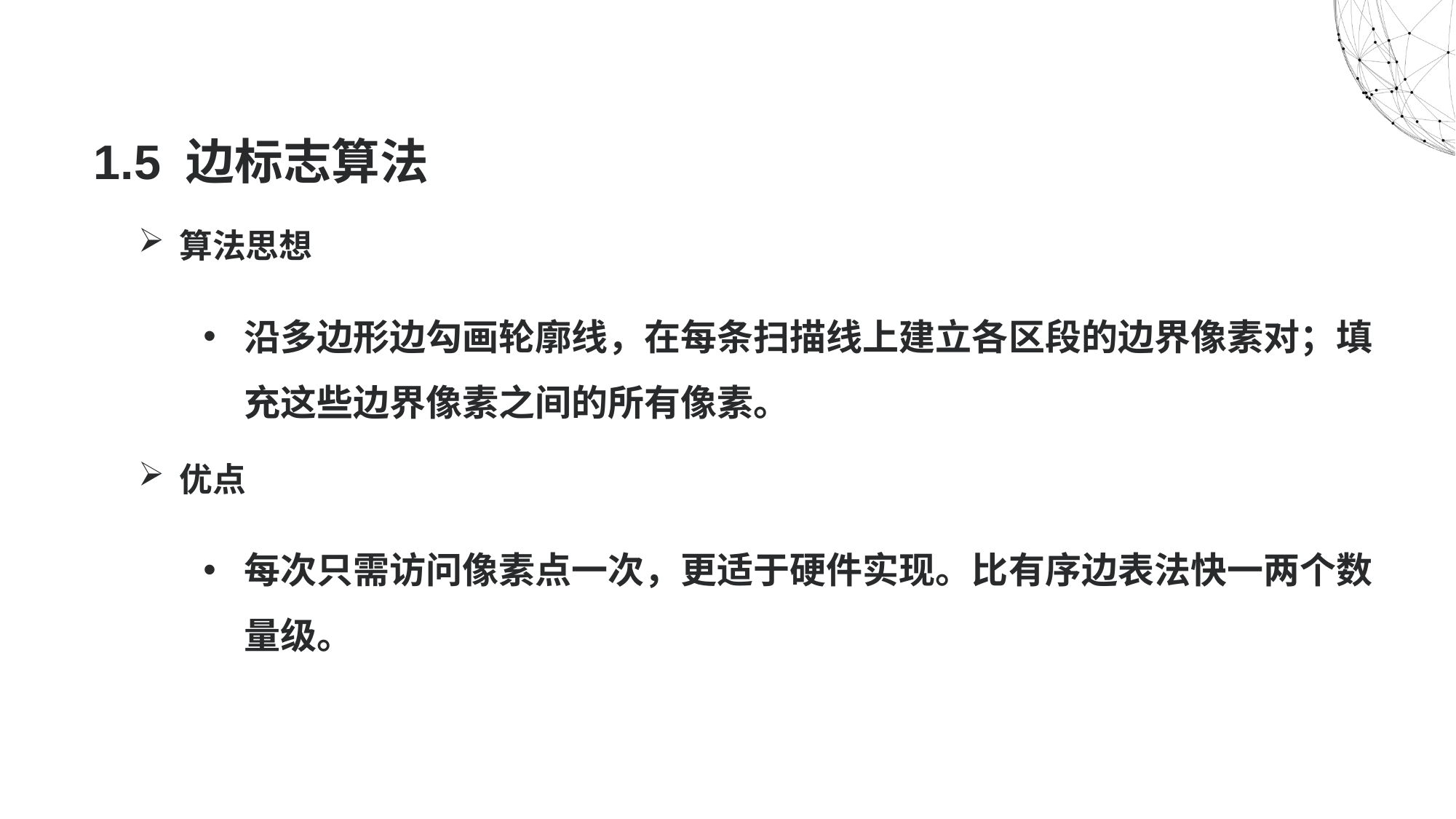

1.5 边标志算法
算法思想
沿多边形边勾画轮廓线，在每条扫描线上建立各区段的边界像素对；填充这些边界像素之间的所有像素。
优点
每次只需访问像素点一次，更适于硬件实现。比有序边表法快一两个数量级。